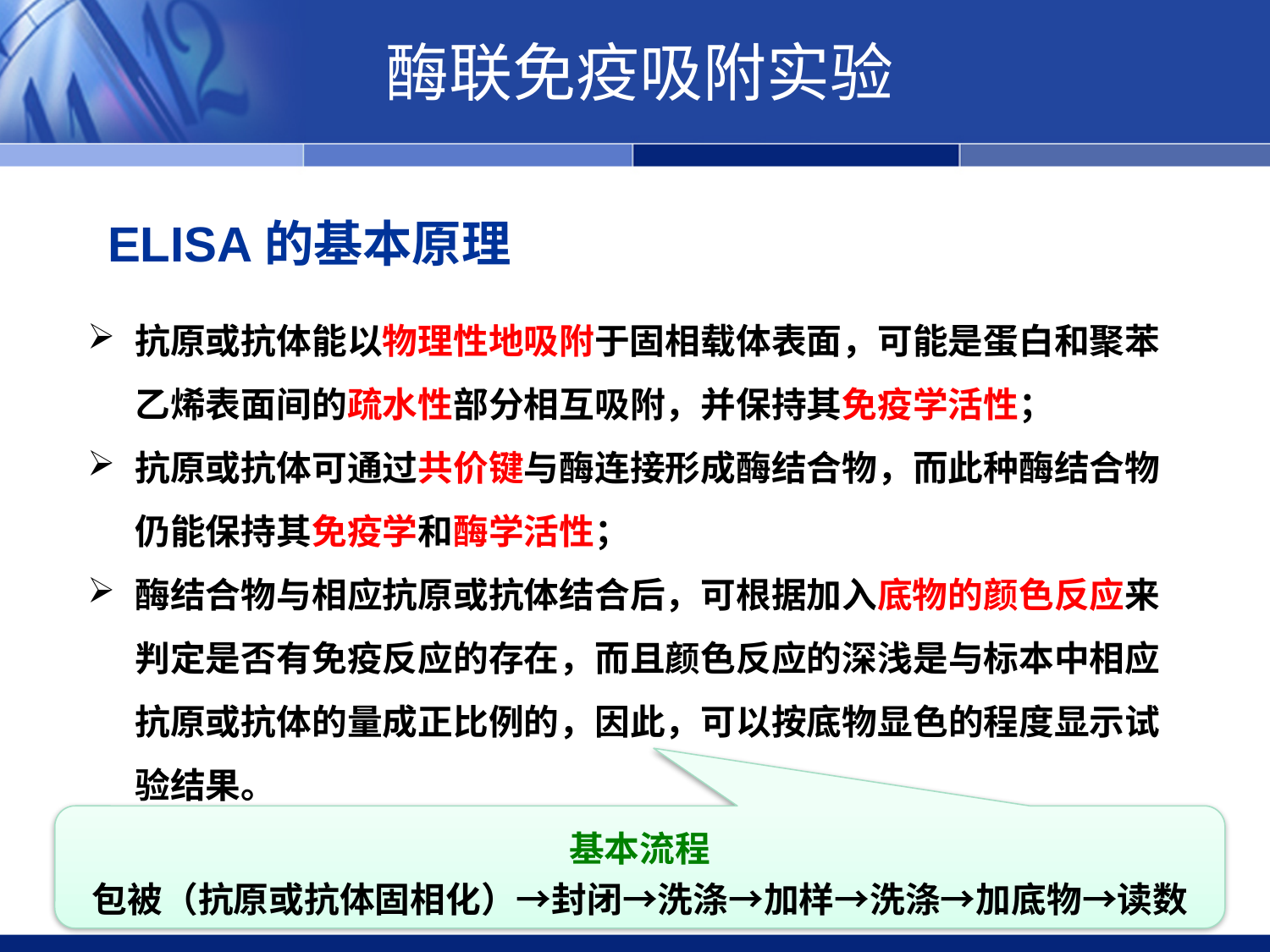

酶联免疫吸附实验
ELISA的基本原理
抗原或抗体能以物理性地吸附于固相载体表面，可能是蛋白和聚苯乙烯表面间的疏水性部分相互吸附，并保持其免疫学活性；
抗原或抗体可通过共价键与酶连接形成酶结合物，而此种酶结合物仍能保持其免疫学和酶学活性；
酶结合物与相应抗原或抗体结合后，可根据加入底物的颜色反应来判定是否有免疫反应的存在，而且颜色反应的深浅是与标本中相应抗原或抗体的量成正比例的，因此，可以按底物显色的程度显示试验结果。
基本流程
包被（抗原或抗体固相化）→封闭→洗涤→加样→洗涤→加底物→读数